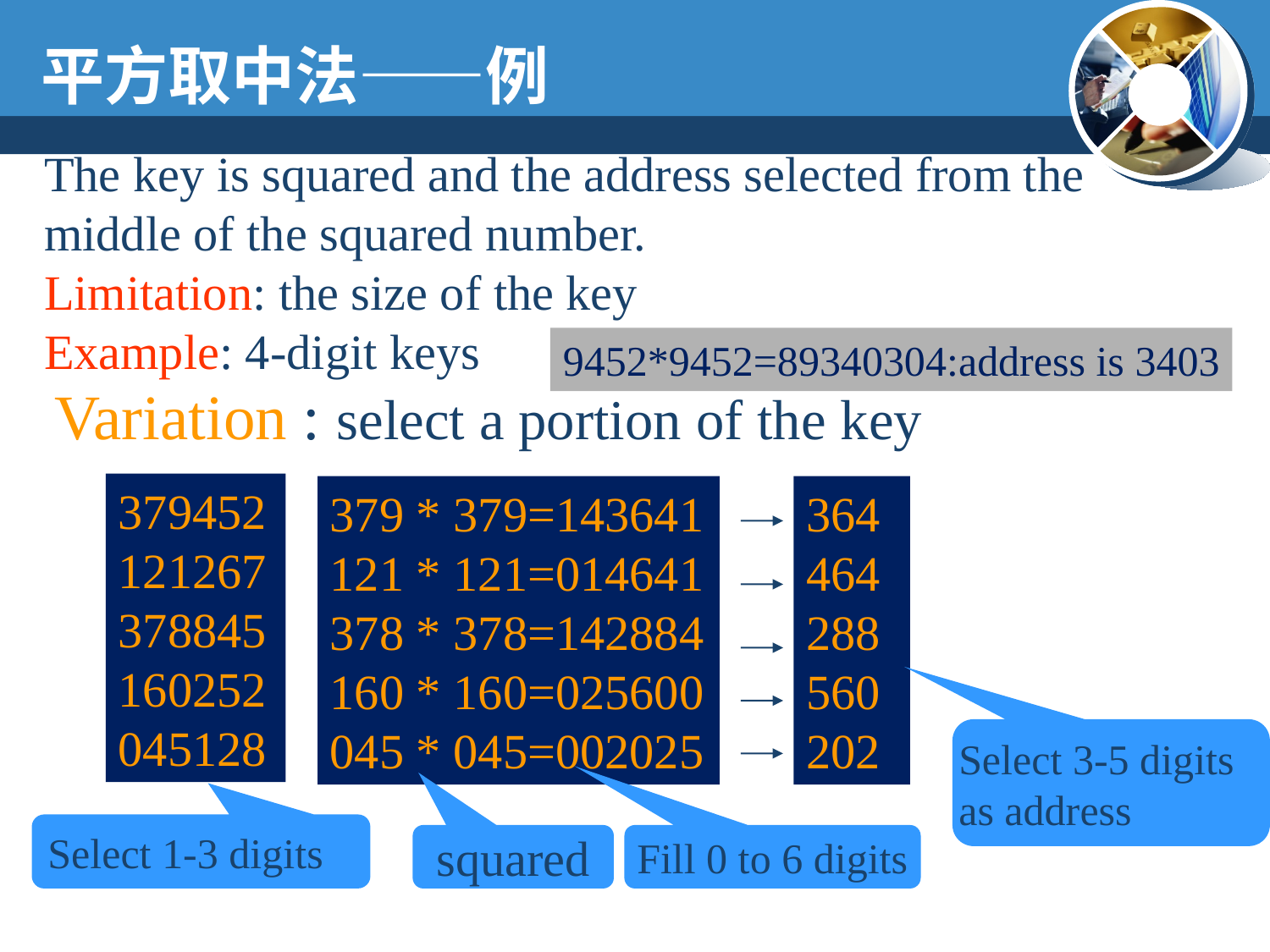

平方取中法——例
The key is squared and the address selected from the middle of the squared number.
Limitation: the size of the key
Example: 4-digit keys
9452*9452=89340304:address is 3403
Variation : select a portion of the key
379452
121267
378845
160252
045128
379 * 379=143641
121 * 121=014641
378 * 378=142884
160 * 160=025600
045 * 045=002025
364
464
288
560
202

Select 3-5 digits as address

Select 1-3 digits
squared
Fill 0 to 6 digits